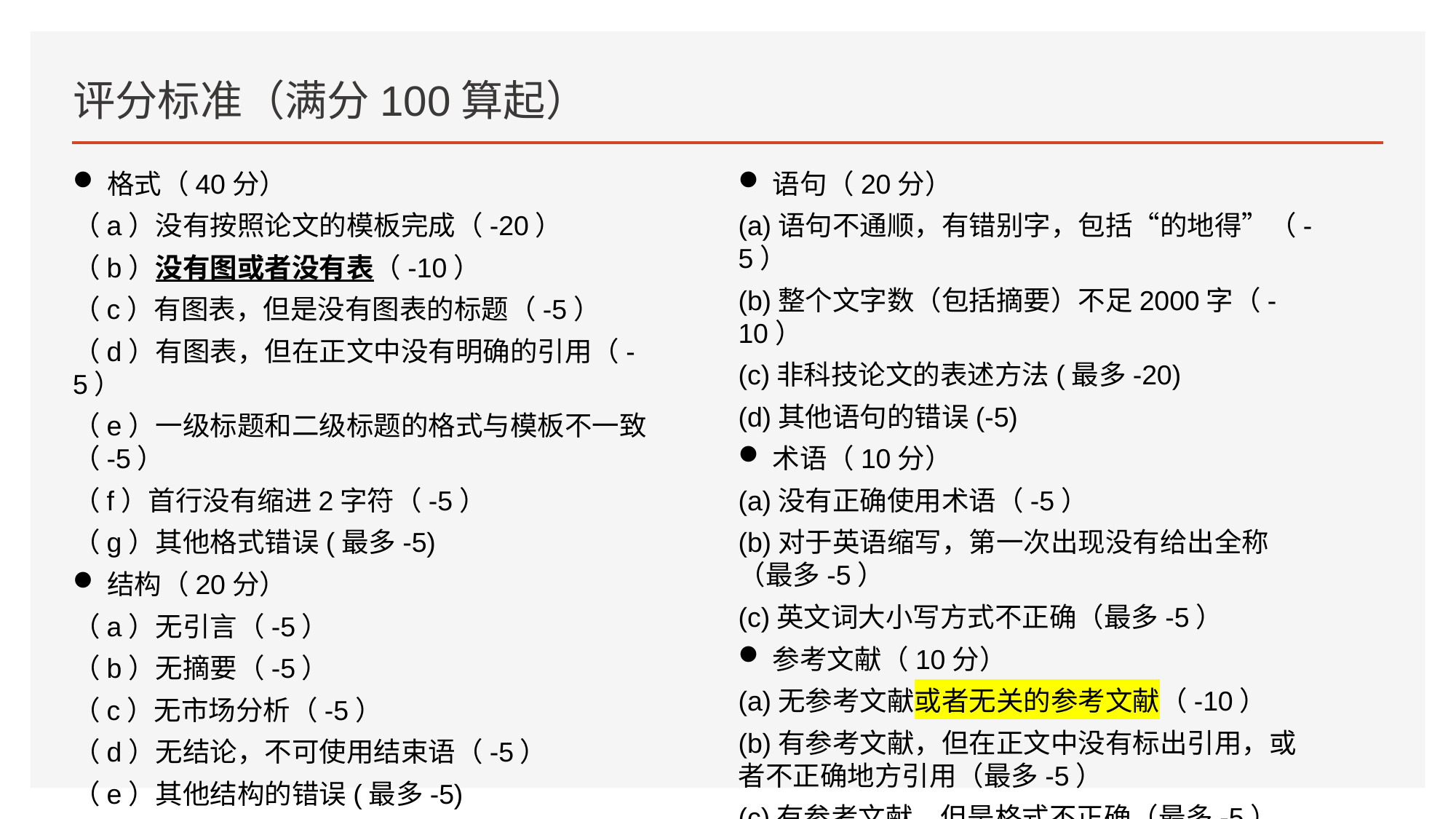

# 评分标准（满分100算起）
格式（40分）
（a）没有按照论文的模板完成（-20）
（b）没有图或者没有表（-10）
（c）有图表，但是没有图表的标题（-5）
（d）有图表，但在正文中没有明确的引用（-5）
（e）一级标题和二级标题的格式与模板不一致（-5）
（f）首行没有缩进2字符（-5）
（g）其他格式错误(最多-5)
结构（20分）
（a）无引言（-5）
（b）无摘要（-5）
（c）无市场分析（-5）
（d）无结论，不可使用结束语（-5）
（e）其他结构的错误(最多-5)
语句（20分）
(a)语句不通顺，有错别字，包括“的地得”（-5）
(b)整个文字数（包括摘要）不足2000字（-10）
(c)非科技论文的表述方法(最多-20)
(d)其他语句的错误(-5)
术语（10分）
(a)没有正确使用术语（-5）
(b)对于英语缩写，第一次出现没有给出全称（最多-5）
(c)英文词大小写方式不正确（最多-5）
参考文献（10分）
(a)无参考文献或者无关的参考文献（-10）
(b)有参考文献，但在正文中没有标出引用，或者不正确地方引用（最多-5）
(c)有参考文献，但是格式不正确（最多-5）